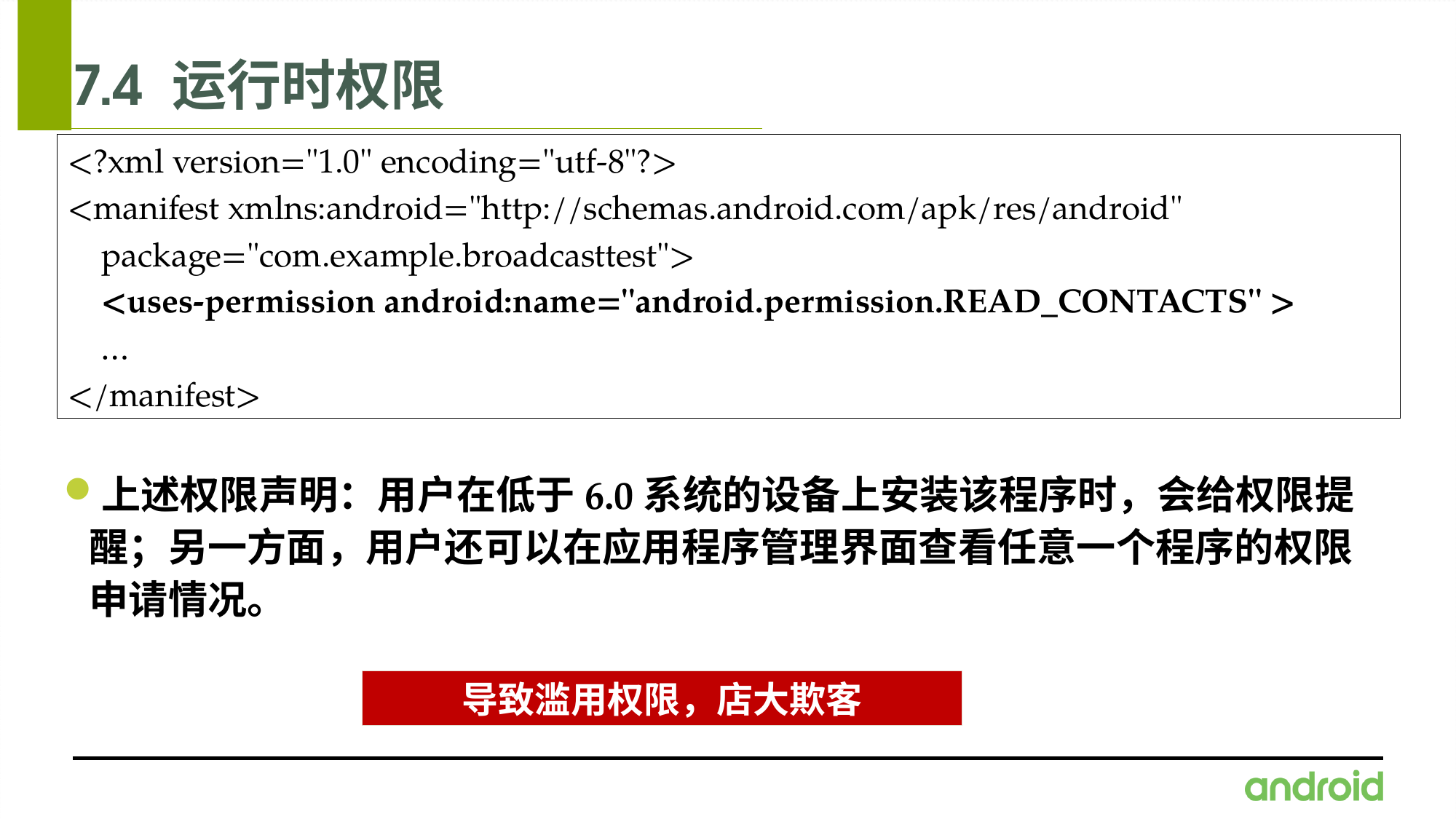

# 7.4 运行时权限
<?xml version="1.0" encoding="utf-8"?>
<manifest xmlns:android="http://schemas.android.com/apk/res/android"
    package="com.example.broadcasttest">
    <uses-permission android:name="android.permission.READ_CONTACTS" >
    …
</manifest>

上述权限声明：用户在低于6.0系统的设备上安装该程序时，会给权限提醒；另一方面，用户还可以在应用程序管理界面查看任意一个程序的权限申请情况。
导致滥用权限，店大欺客